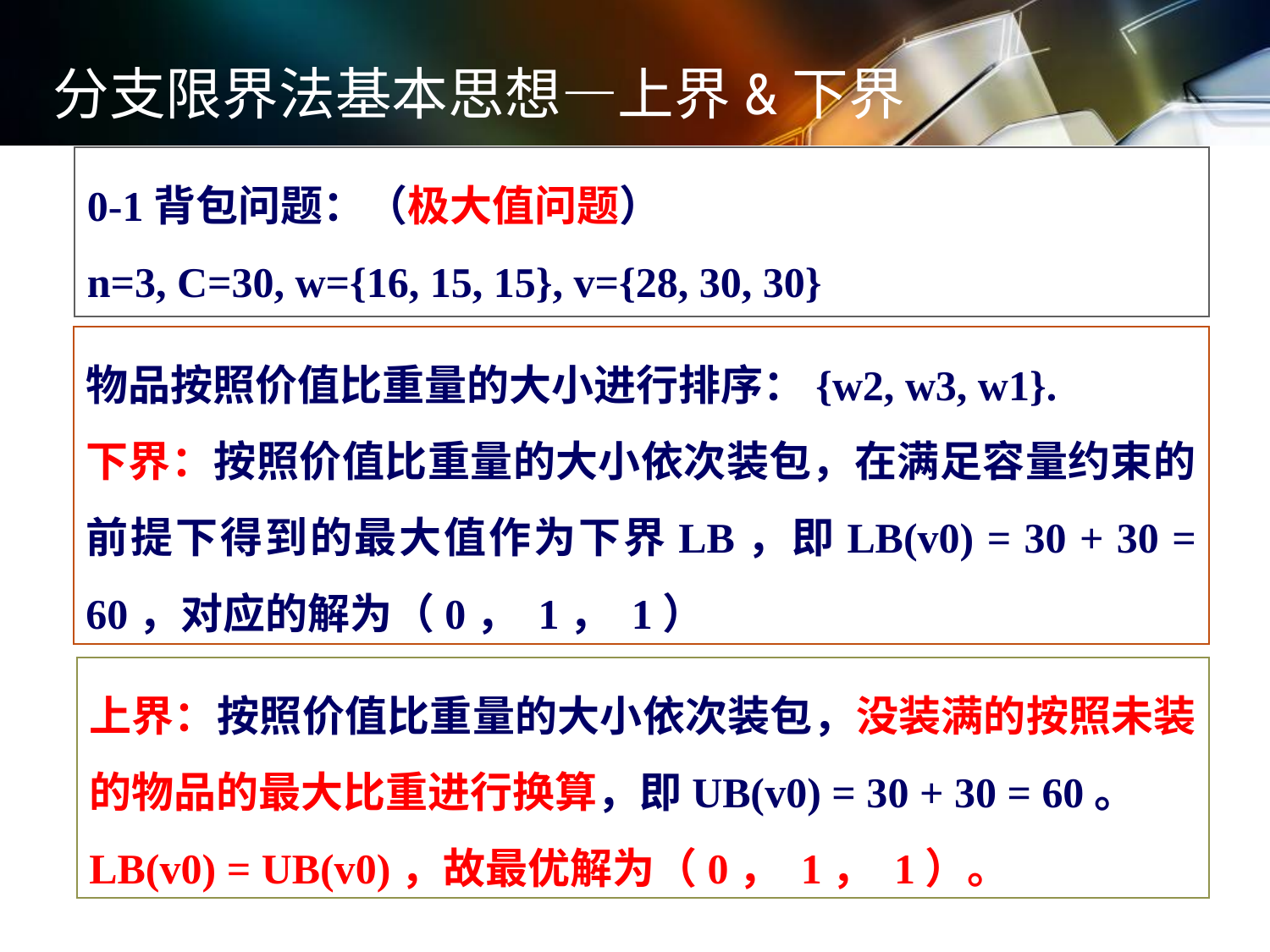

分支限界法基本思想—上界&下界
0-1背包问题：（极大值问题）
n=3, C=30, w={16, 15, 15}, v={28, 30, 30}

物品按照价值比重量的大小进行排序：{w2, w3, w1}.
下界：按照价值比重量的大小依次装包，在满足容量约束的前提下得到的最大值作为下界LB，即LB(v0) = 30 + 30 = 60，对应的解为（0， 1， 1）
上界：按照价值比重量的大小依次装包，没装满的按照未装的物品的最大比重进行换算，即UB(v0) = 30 + 30 = 60。
LB(v0) = UB(v0)，故最优解为（0， 1， 1）。